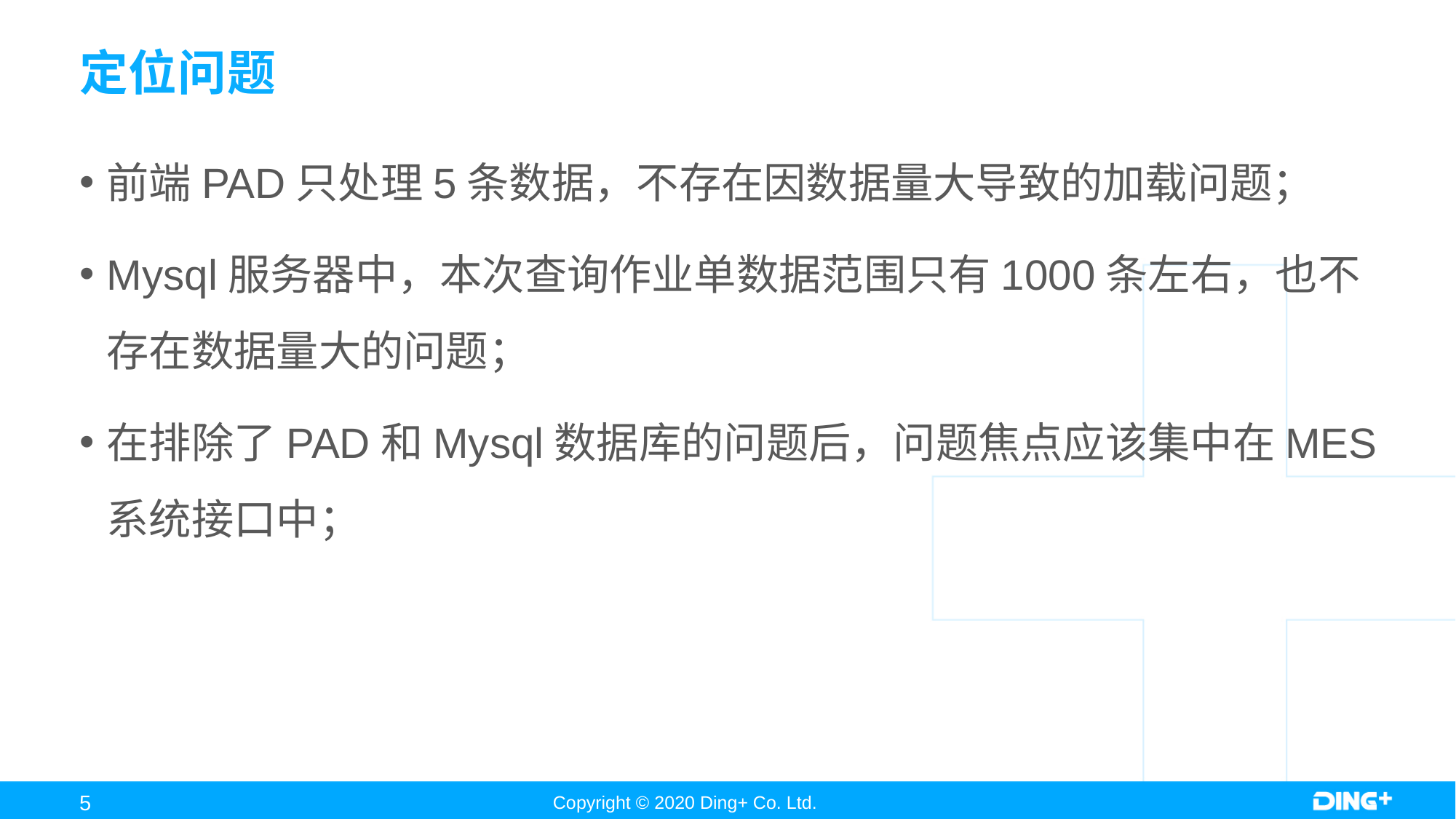

# 定位问题
前端PAD只处理5条数据，不存在因数据量大导致的加载问题；
Mysql服务器中，本次查询作业单数据范围只有1000条左右，也不存在数据量大的问题；
在排除了PAD和Mysql数据库的问题后，问题焦点应该集中在MES系统接口中；
5
Copyright © 2020 Ding+ Co. Ltd.